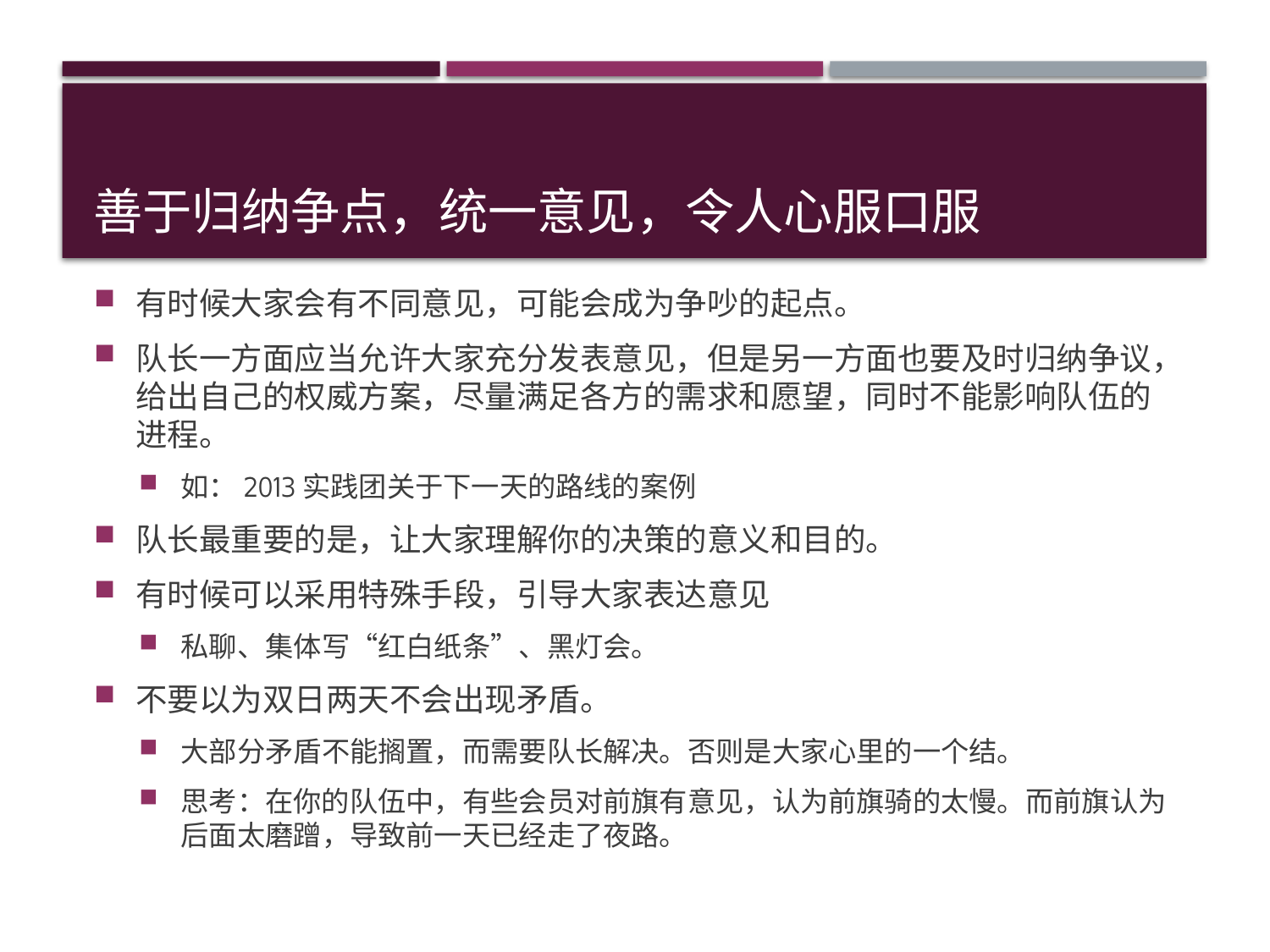

# 善于归纳争点，统一意见，令人心服口服
有时候大家会有不同意见，可能会成为争吵的起点。
队长一方面应当允许大家充分发表意见，但是另一方面也要及时归纳争议，给出自己的权威方案，尽量满足各方的需求和愿望，同时不能影响队伍的进程。
如：2013实践团关于下一天的路线的案例
队长最重要的是，让大家理解你的决策的意义和目的。
有时候可以采用特殊手段，引导大家表达意见
私聊、集体写“红白纸条”、黑灯会。
不要以为双日两天不会出现矛盾。
大部分矛盾不能搁置，而需要队长解决。否则是大家心里的一个结。
思考：在你的队伍中，有些会员对前旗有意见，认为前旗骑的太慢。而前旗认为后面太磨蹭，导致前一天已经走了夜路。